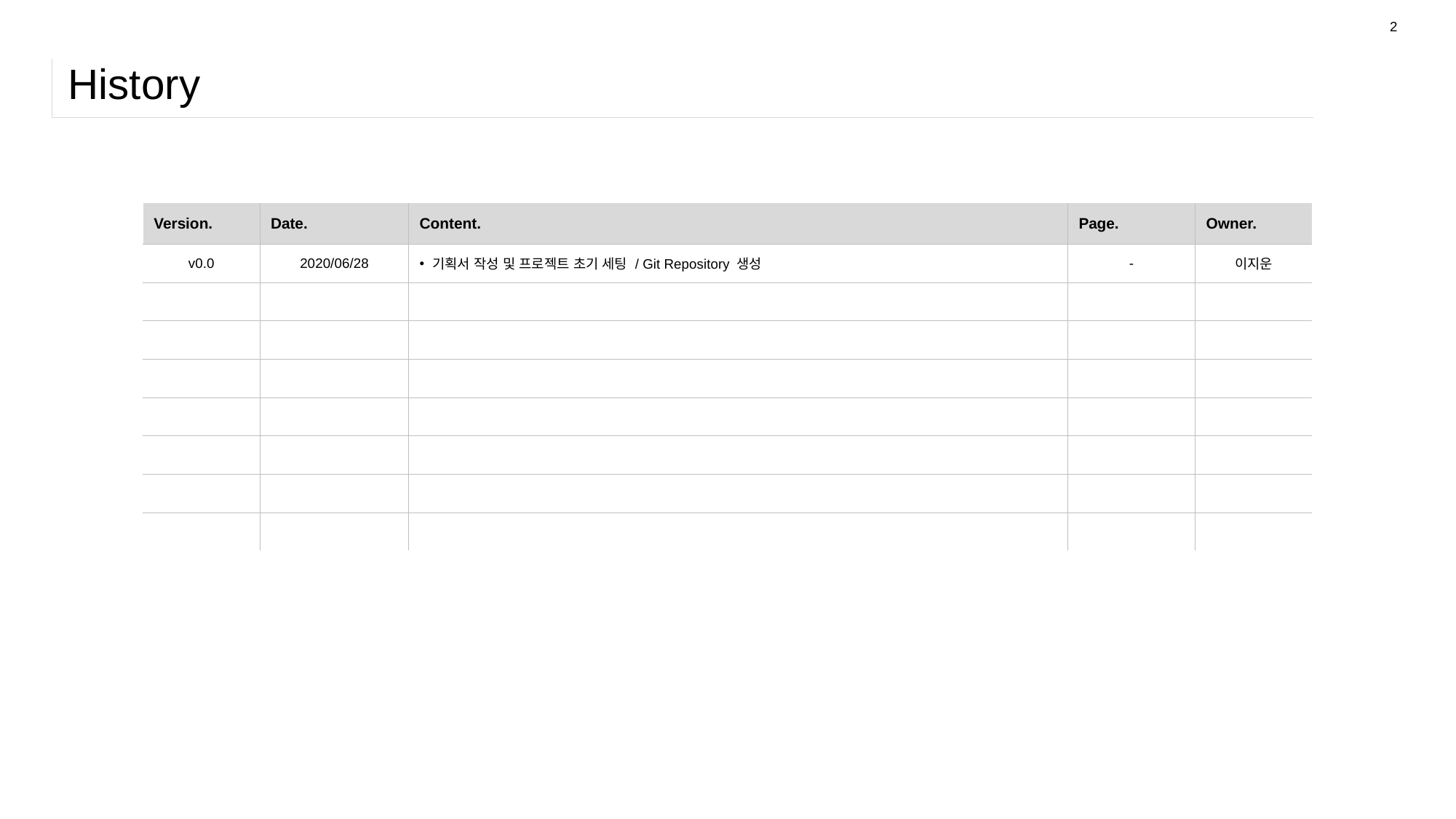

2
# History
| Version. | Date. | Content. | Page. | Owner. |
| --- | --- | --- | --- | --- |
| v0.0 | 2020/06/28 | 기획서 작성 및 프로젝트 초기 세팅 / Git Repository 생성 | - | 이지운 |
|  |  |  |  |  |
|  |  |  |  |  |
|  |  |  |  |  |
|  |  |  |  |  |
|  |  |  |  |  |
|  |  |  |  |  |
|  |  |  |  |  |